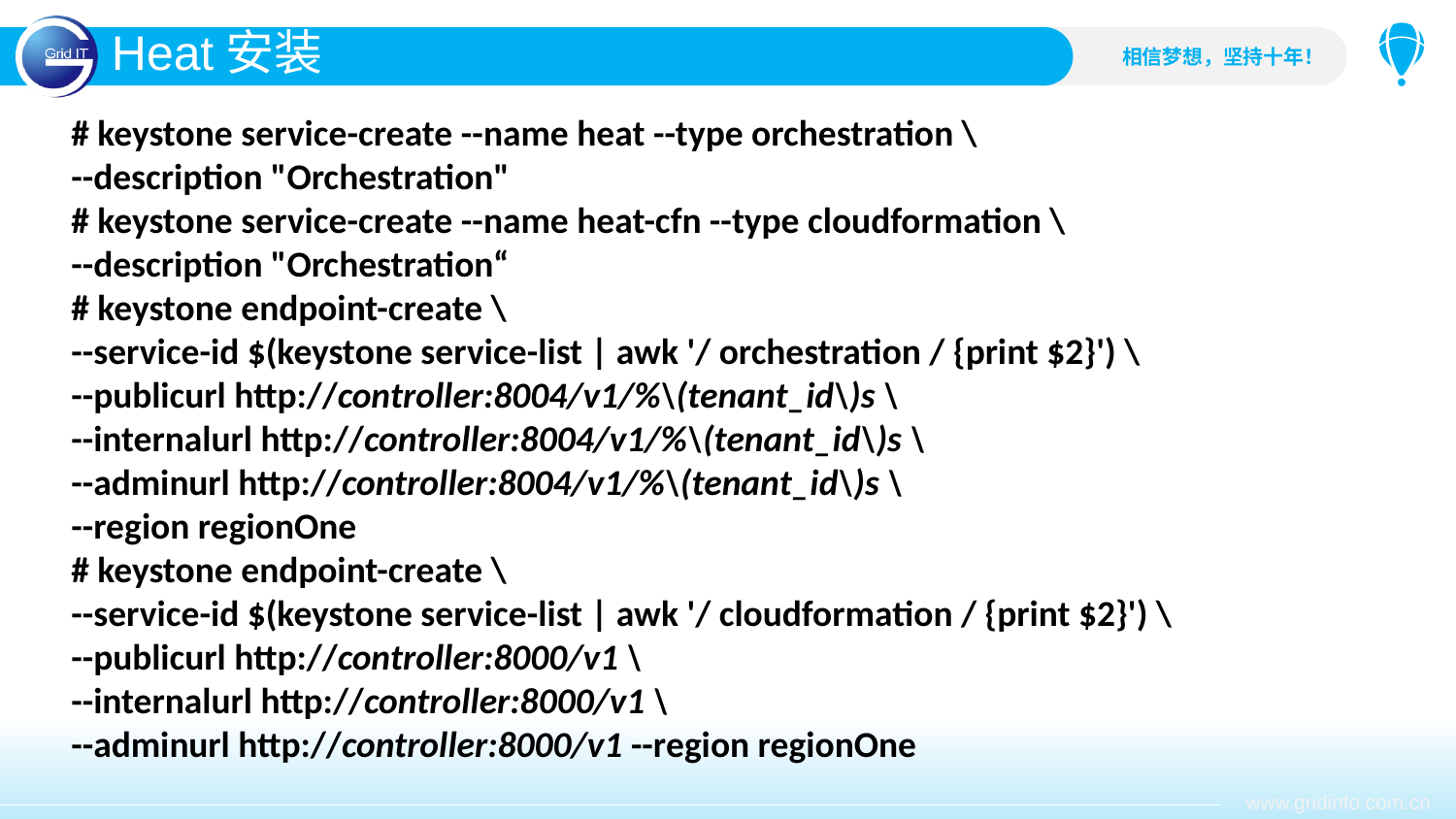

Heat安装
# keystone service-create --name heat --type orchestration \
--description "Orchestration"
# keystone service-create --name heat-cfn --type cloudformation \
--description "Orchestration“
# keystone endpoint-create \
--service-id $(keystone service-list | awk '/ orchestration / {print $2}') \
--publicurl http://controller:8004/v1/%\(tenant_id\)s \
--internalurl http://controller:8004/v1/%\(tenant_id\)s \
--adminurl http://controller:8004/v1/%\(tenant_id\)s \
--region regionOne
# keystone endpoint-create \
--service-id $(keystone service-list | awk '/ cloudformation / {print $2}') \
--publicurl http://controller:8000/v1 \
--internalurl http://controller:8000/v1 \
--adminurl http://controller:8000/v1 --region regionOne